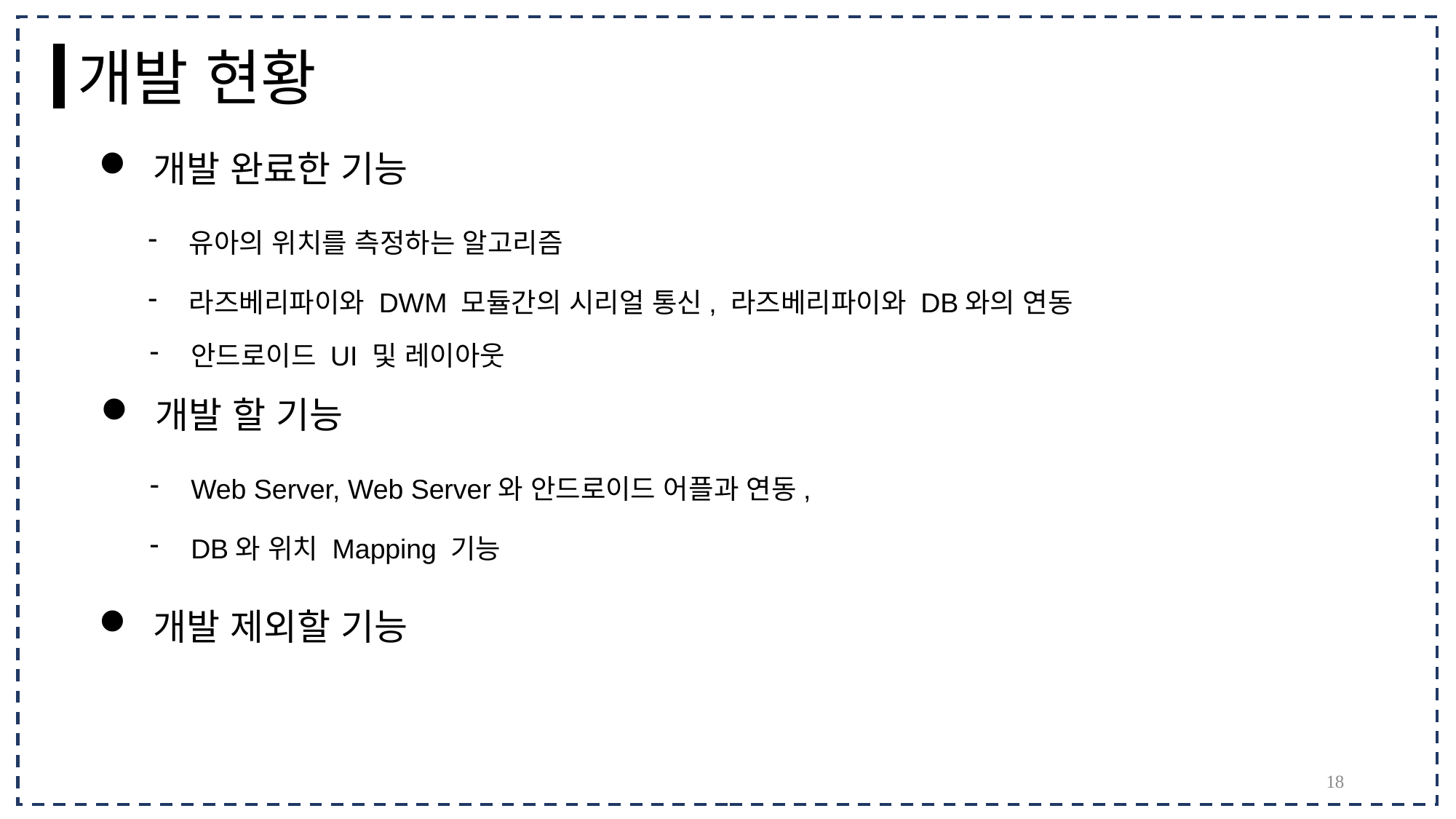

개발 현황

개발 완료한 기능
유아의 위치를 측정하는 알고리즘
라즈베리파이와 DWM 모듈간의 시리얼 통신, 라즈베리파이와 DB와의 연동
안드로이드 UI 및 레이아웃
개발 할 기능
Web Server, Web Server와 안드로이드 어플과 연동,
DB와 위치 Mapping 기능
개발 제외할 기능
18